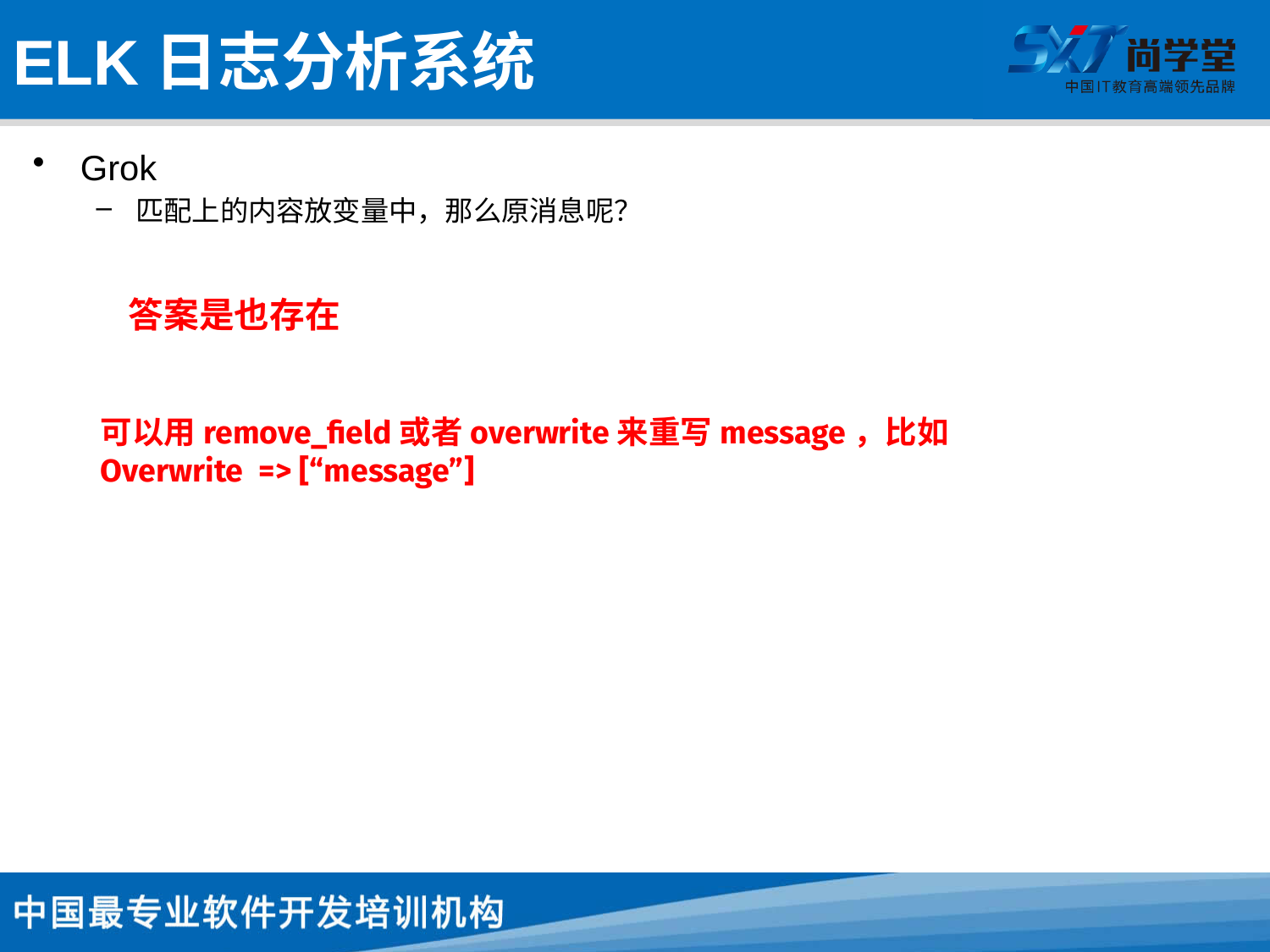

# ELK日志分析系统
Grok
匹配上的内容放变量中，那么原消息呢？

答案是也存在
可以用remove_field或者overwrite来重写message，比如
Overwrite  => [“message”]